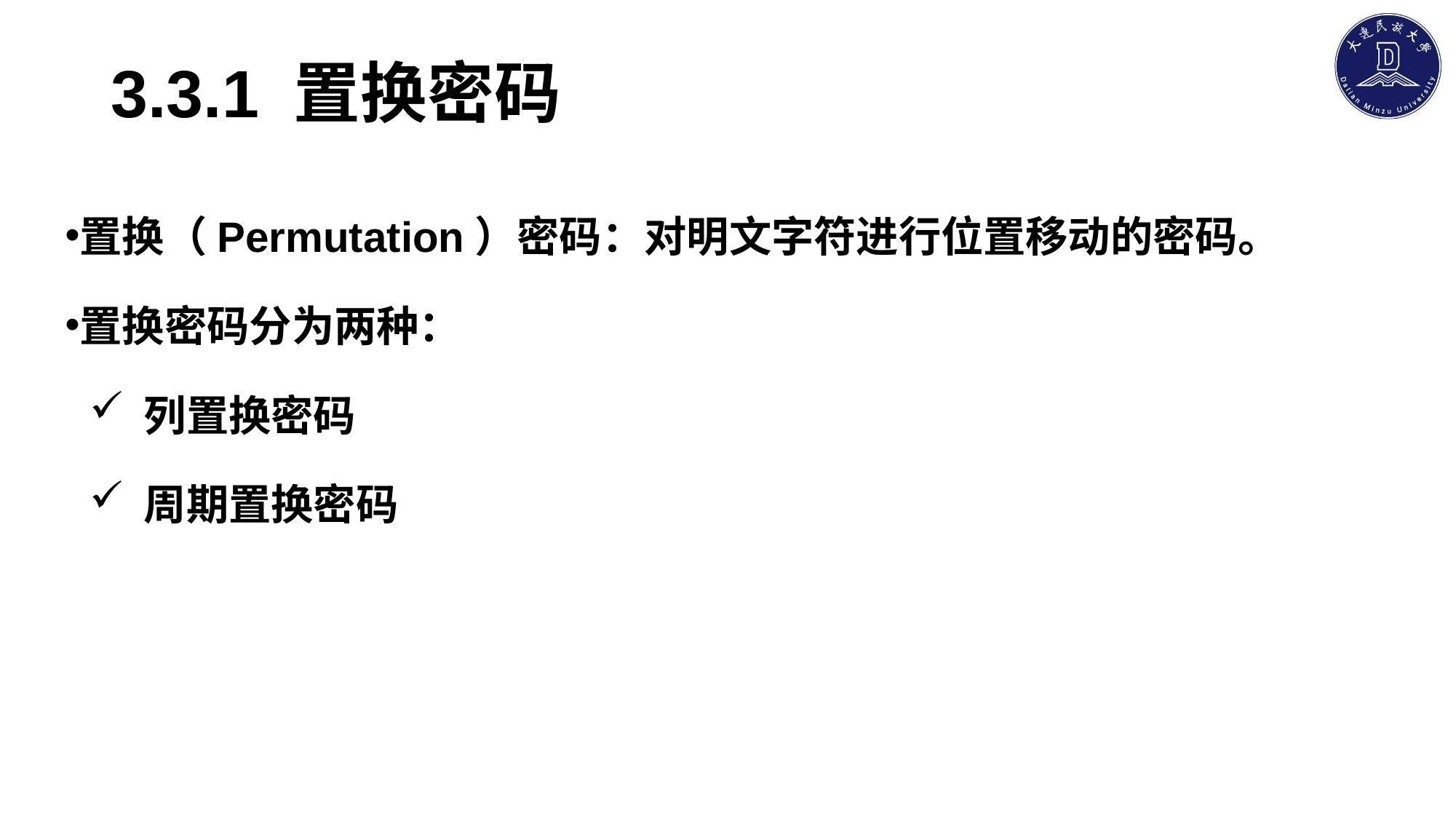

# 3.3.1 置换密码
置换（Permutation）密码：对明文字符进行位置移动的密码。
置换密码分为两种：
列置换密码
周期置换密码